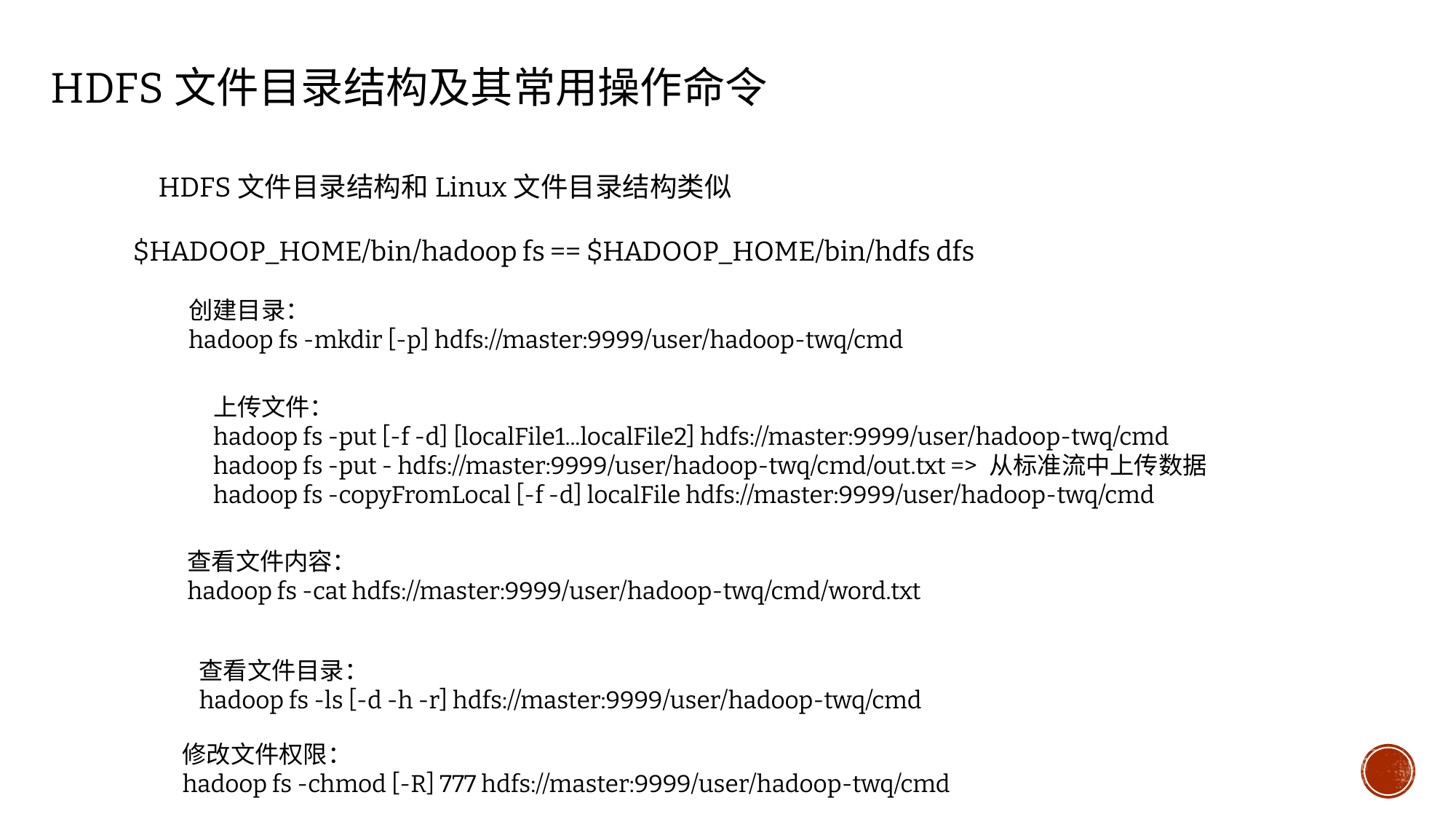

HDFS文件目录结构及其常用操作命令
HDFS文件目录结构和Linux文件目录结构类似
$HADOOP_HOME/bin/hadoop fs == $HADOOP_HOME/bin/hdfs dfs
创建目录：
hadoop fs -mkdir [-p] hdfs://master:9999/user/hadoop-twq/cmd
上传文件：
hadoop fs -put [-f -d] [localFile1...localFile2] hdfs://master:9999/user/hadoop-twq/cmd
hadoop fs -put - hdfs://master:9999/user/hadoop-twq/cmd/out.txt => 从标准流中上传数据
hadoop fs -copyFromLocal [-f -d] localFile hdfs://master:9999/user/hadoop-twq/cmd
查看文件内容：
hadoop fs -cat hdfs://master:9999/user/hadoop-twq/cmd/word.txt
查看文件目录：
hadoop fs -ls [-d -h -r] hdfs://master:9999/user/hadoop-twq/cmd
修改文件权限：
hadoop fs -chmod [-R] 777 hdfs://master:9999/user/hadoop-twq/cmd